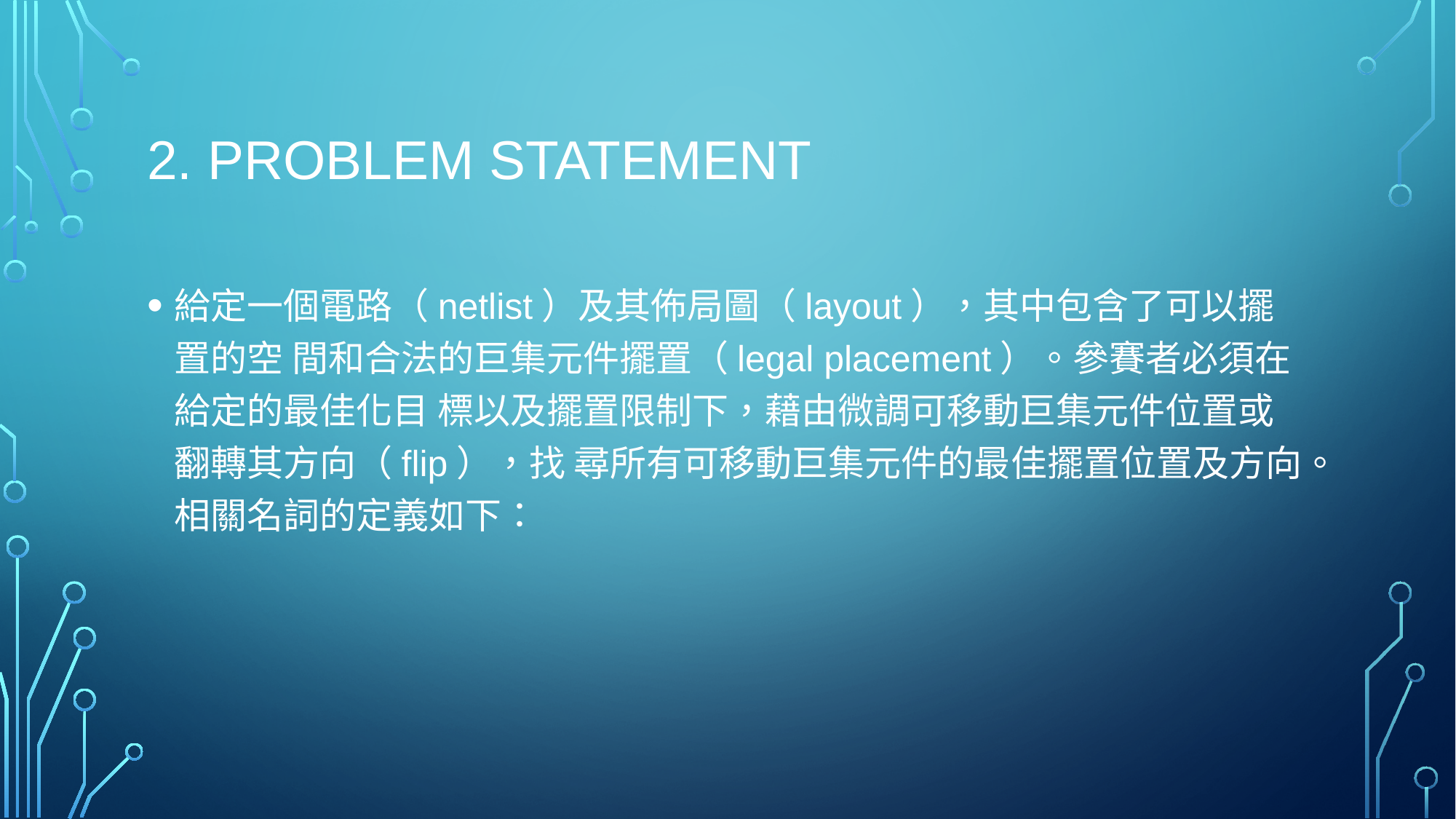

# 2. Problem Statement
給定一個電路（netlist）及其佈局圖（layout），其中包含了可以擺置的空 間和合法的巨集元件擺置（legal placement）。參賽者必須在給定的最佳化目 標以及擺置限制下，藉由微調可移動巨集元件位置或翻轉其方向（flip），找 尋所有可移動巨集元件的最佳擺置位置及方向。相關名詞的定義如下：